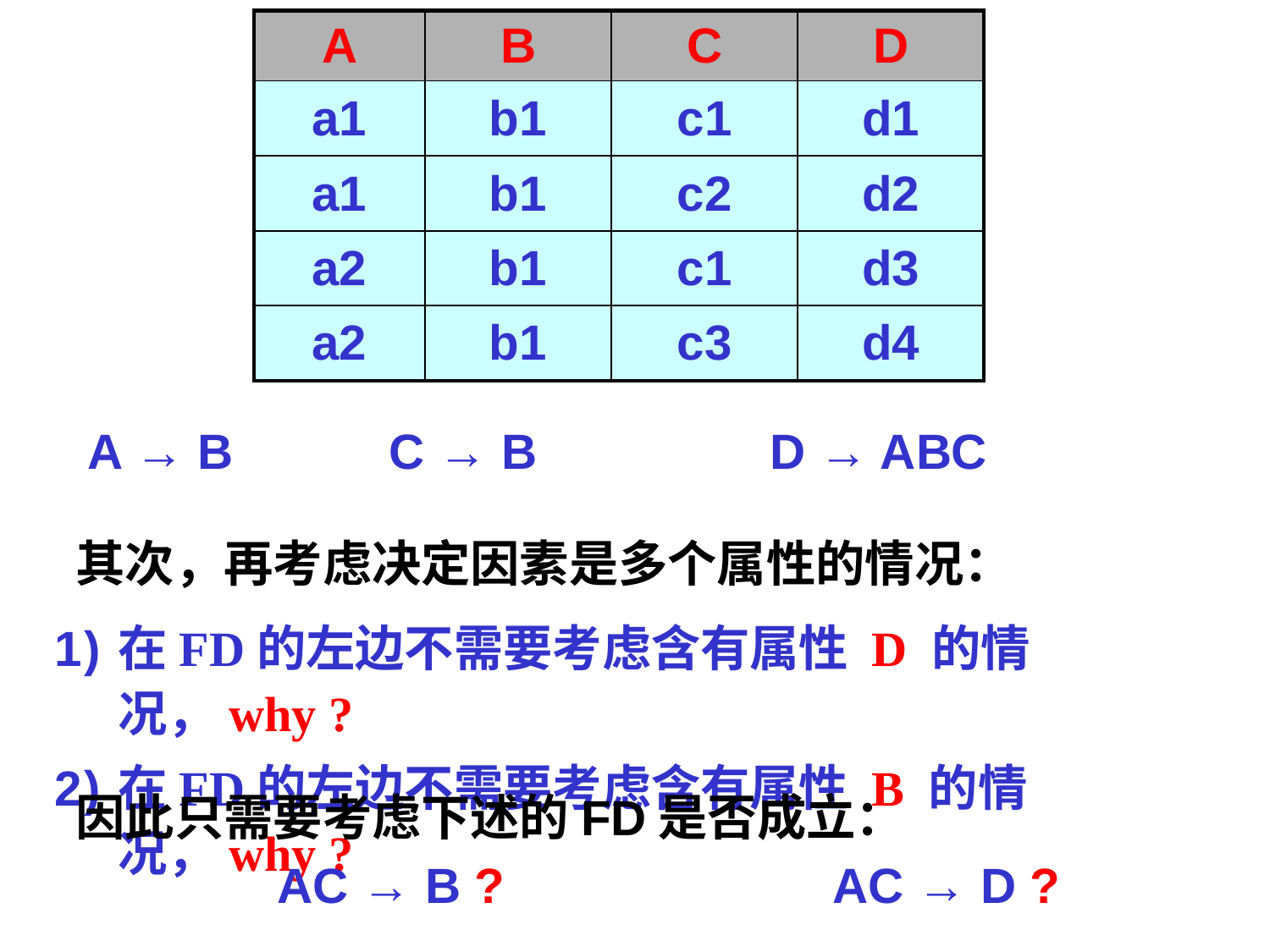

| A | B | C | D |
| --- | --- | --- | --- |
| a1 | b1 | c1 | d1 |
| a1 | b1 | c2 | d2 |
| a2 | b1 | c1 | d3 |
| a2 | b1 | c3 | d4 |
A → B 		C → B		D → ABC
# 其次，再考虑决定因素是多个属性的情况：
在FD的左边不需要考虑含有属性 D 的情况，why ?
在FD的左边不需要考虑含有属性 B 的情况，why ?
因此只需要考虑下述的FD是否成立：
AC → B ?			AC → D ?
2019/12/13
Database Principles & Programming
194